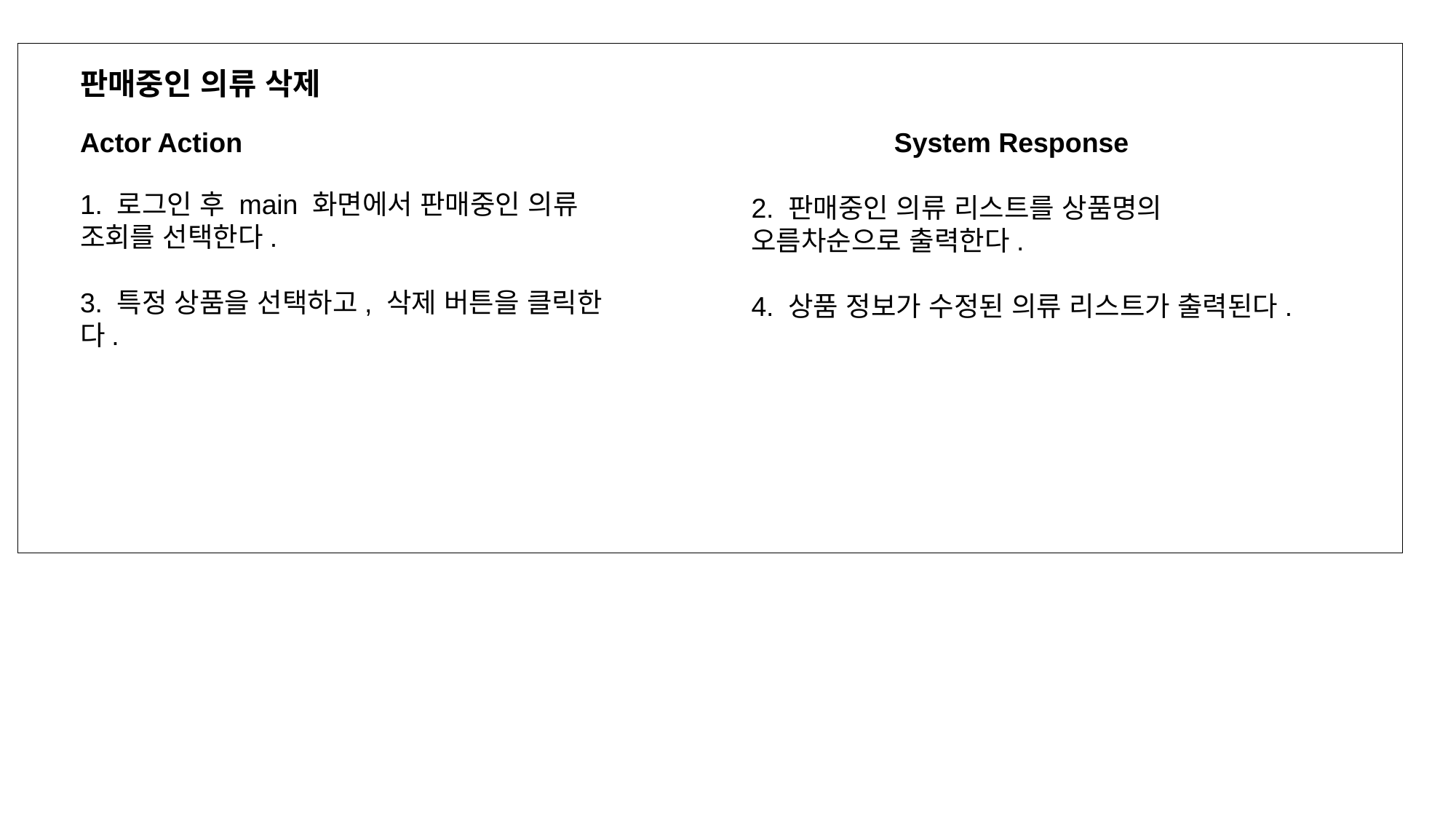

판매중인 의류 삭제
Actor Action
System Response
1. 로그인 후 main 화면에서 판매중인 의류 조회를 선택한다.

3. 특정 상품을 선택하고, 삭제 버튼을 클릭한다.

2. 판매중인 의류 리스트를 상품명의 오름차순으로 출력한다.

4. 상품 정보가 수정된 의류 리스트가 출력된다.